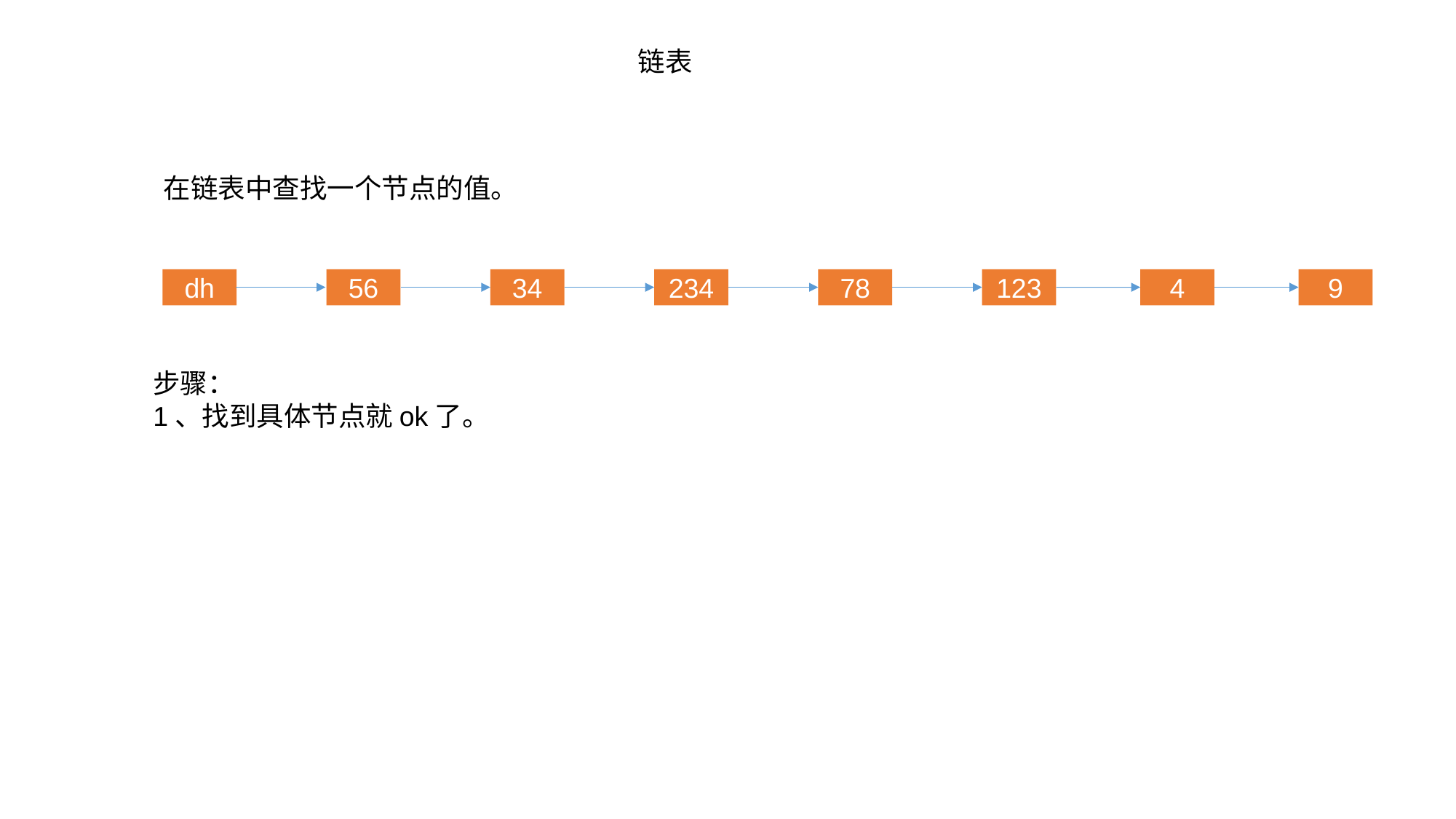

链表
在链表中查找一个节点的值。
dh
78
123
4
9
234
34
56
步骤：
1、找到具体节点就ok了。